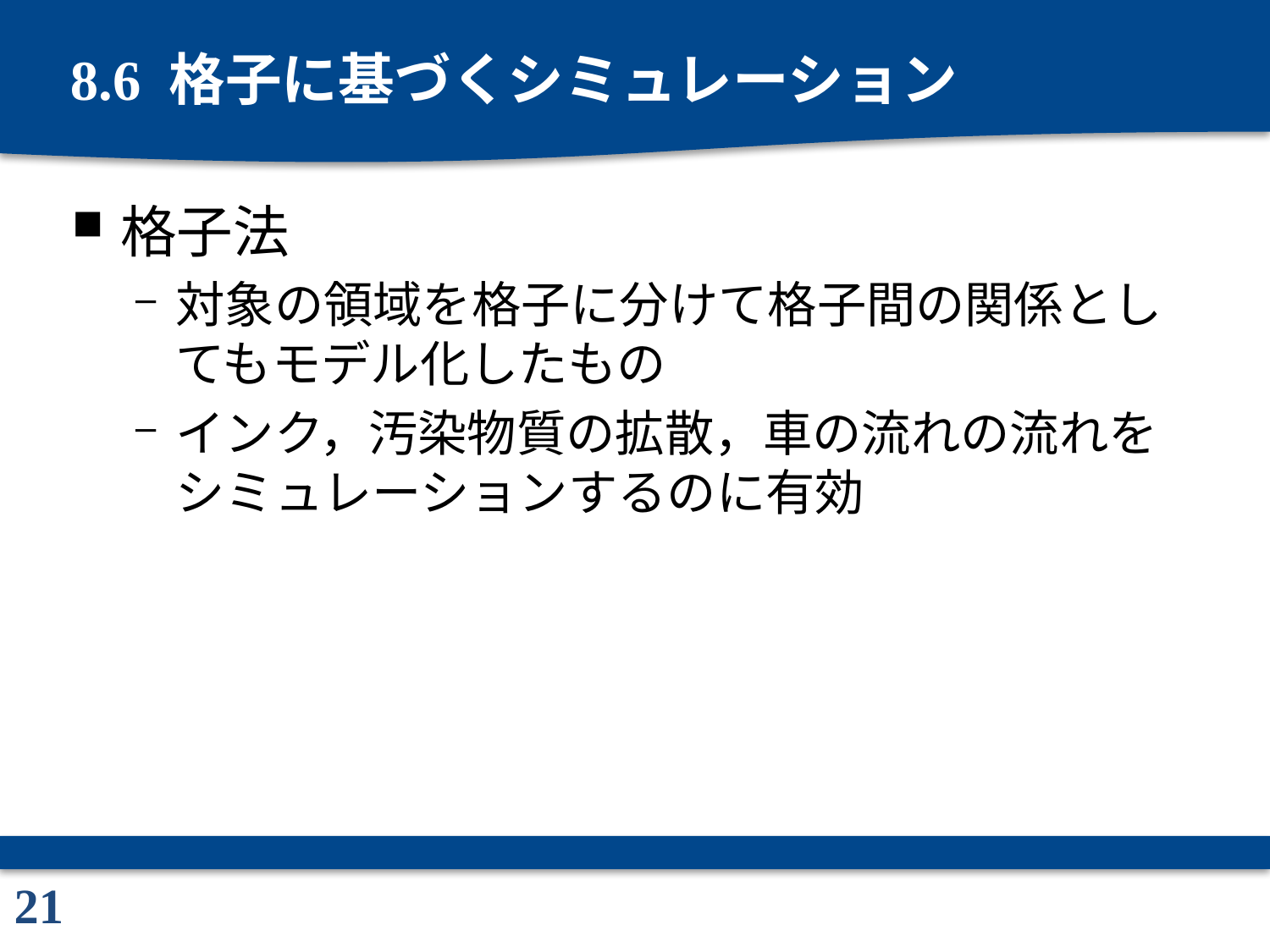

# 8.6 格子に基づくシミュレーション
格子法
対象の領域を格子に分けて格子間の関係としてもモデル化したもの
インク，汚染物質の拡散，車の流れの流れをシミュレーションするのに有効
21